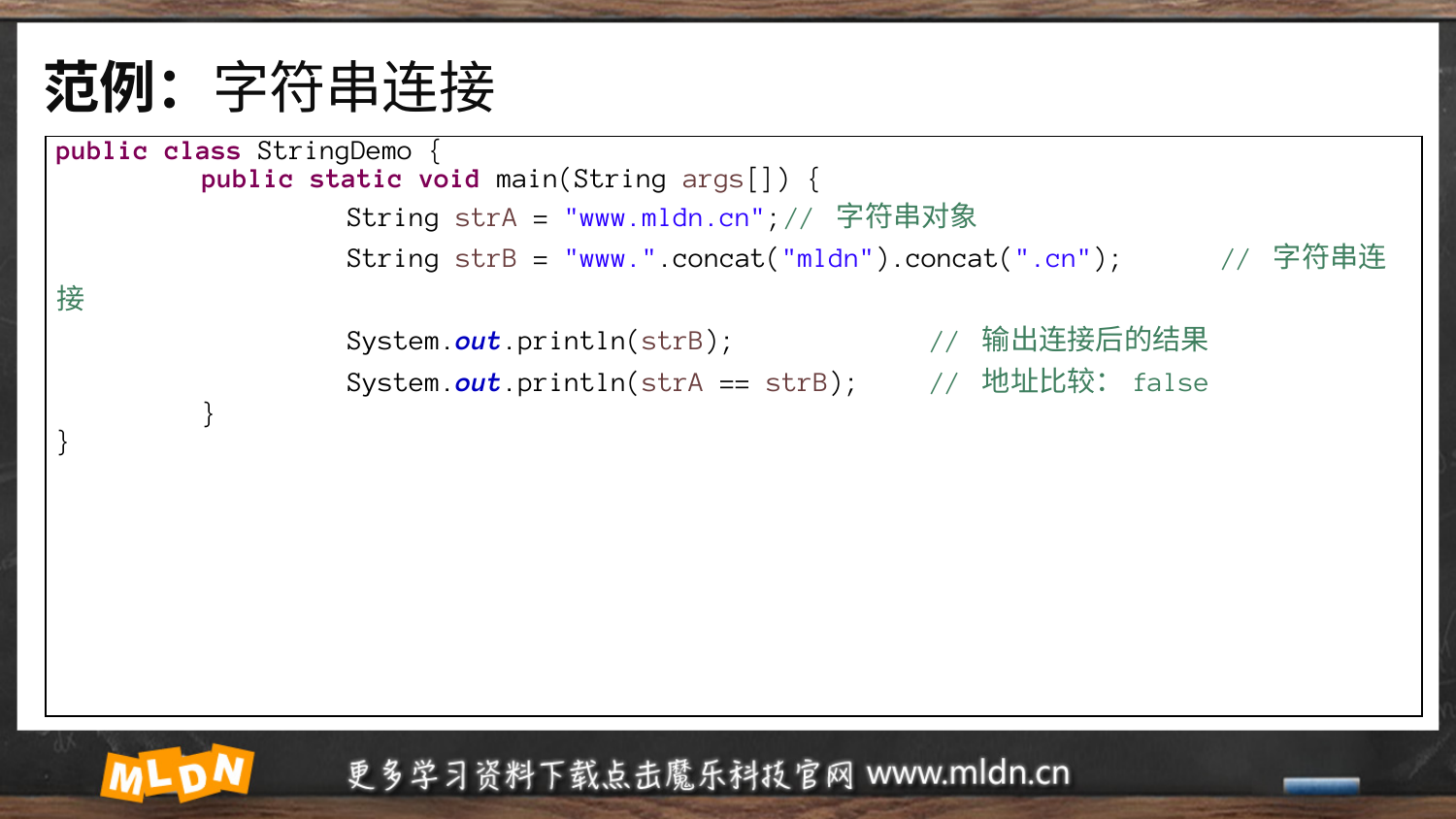

# 范例：字符串连接
| public class StringDemo { public static void main(String args[]) { String strA = "www.mldn.cn"; // 字符串对象 String strB = "www.".concat("mldn").concat(".cn"); // 字符串连接 System.out.println(strB); // 输出连接后的结果 System.out.println(strA == strB); // 地址比较：false } } |
| --- |